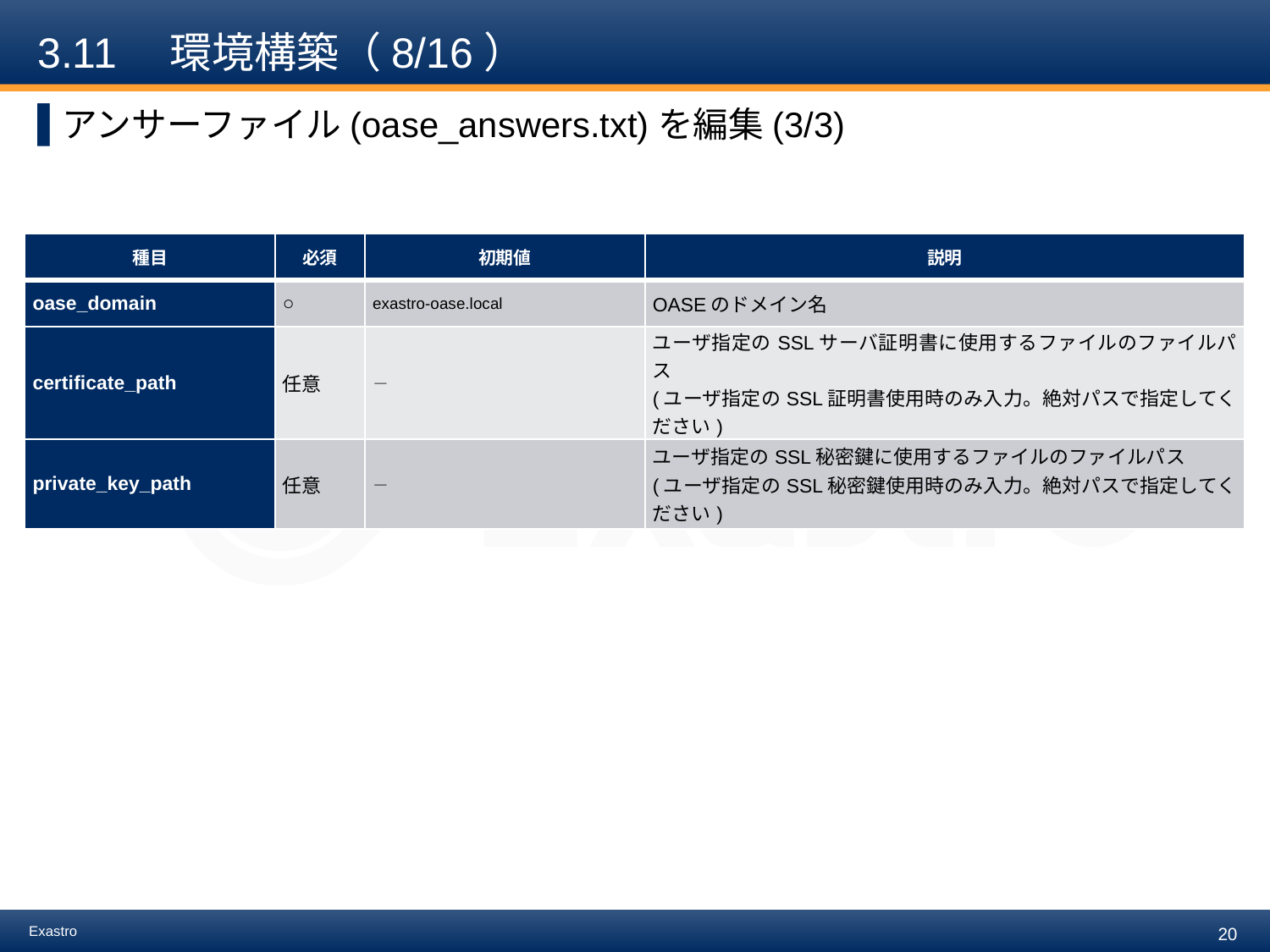

# 3.11　環境構築（8/16）
アンサーファイル(oase_answers.txt)を編集(3/3)

| 種目 | 必須 | 初期値 | 説明 |
| --- | --- | --- | --- |
| oase\_domain | ○ | exastro-oase.local | OASEのドメイン名 |
| certificate\_path | 任意 | － | ユーザ指定のSSLサーバ証明書に使用するファイルのファイルパス (ユーザ指定のSSL証明書使用時のみ入力。絶対パスで指定してください) |
| private\_key\_path | 任意 | － | ユーザ指定のSSL秘密鍵に使用するファイルのファイルパス (ユーザ指定のSSL秘密鍵使用時のみ入力。絶対パスで指定してください) |